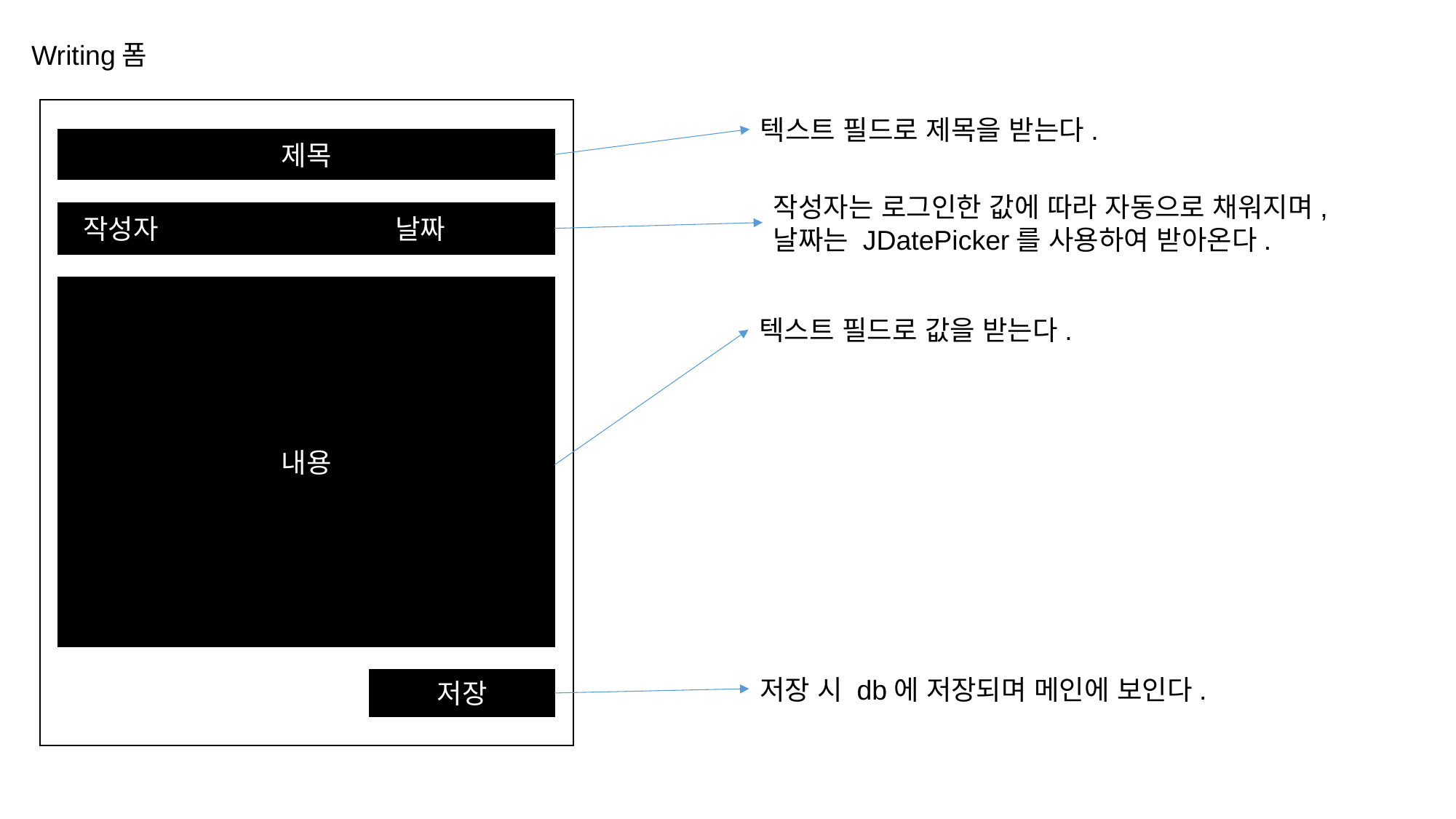

Writing폼

텍스트 필드로 제목을 받는다.
제목
작성자는 로그인한 값에 따라 자동으로 채워지며,
날짜는 JDatePicker를 사용하여 받아온다.
작성자                               날짜
내용
텍스트 필드로 값을 받는다.
저장 시 db에 저장되며 메인에 보인다.
저장